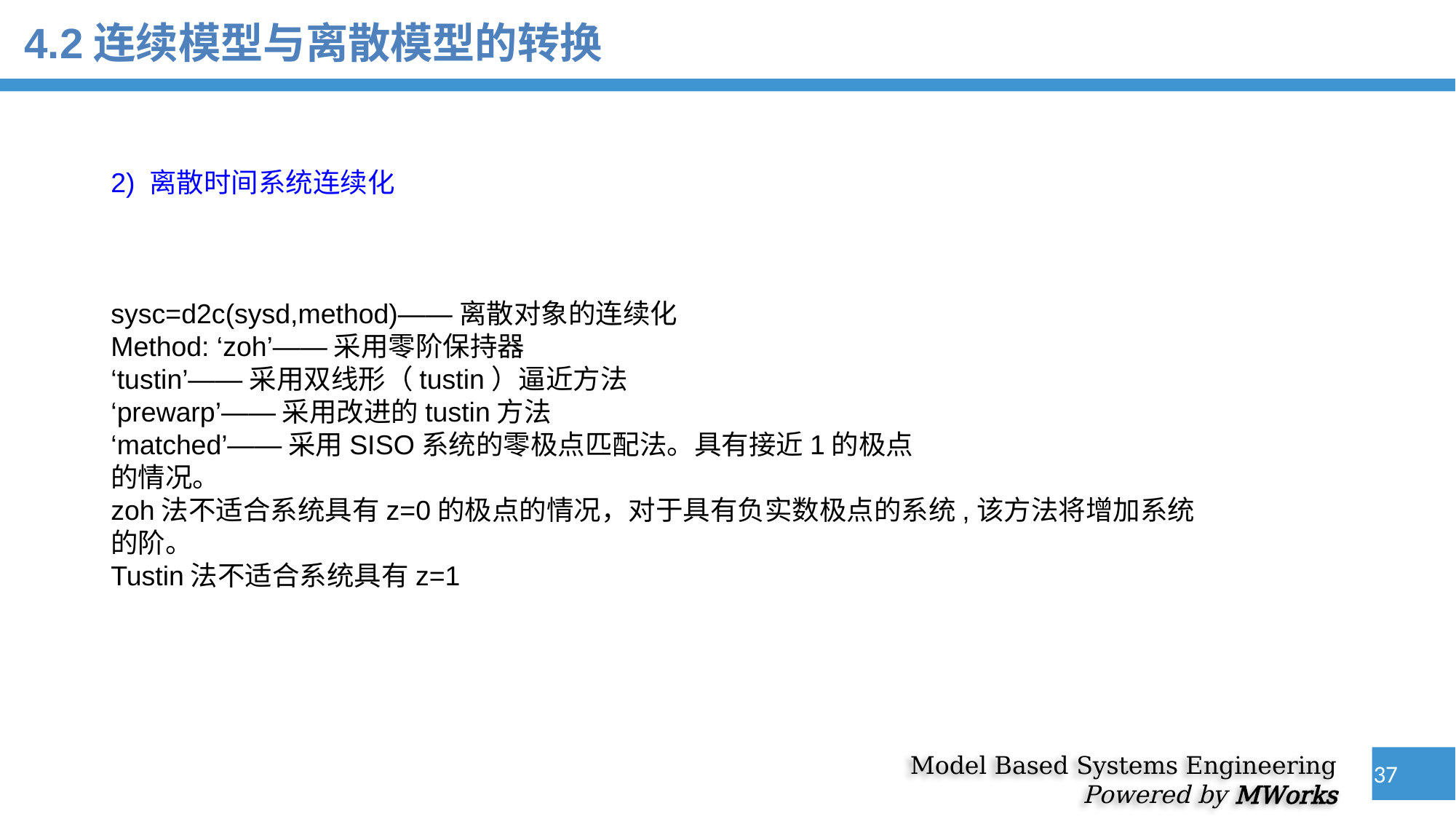

4.2连续模型与离散模型的转换
2) 离散时间系统连续化

sysc=d2c(sysd,method)——离散对象的连续化
Method: ‘zoh’——采用零阶保持器
‘tustin’——采用双线形（tustin）逼近方法
‘prewarp’——采用改进的tustin方法
‘matched’——采用SISO系统的零极点匹配法。具有接近1的极点
的情况。
zoh法不适合系统具有z=0的极点的情况，对于具有负实数极点的系统,该方法将增加系统的阶。
Tustin法不适合系统具有z=1